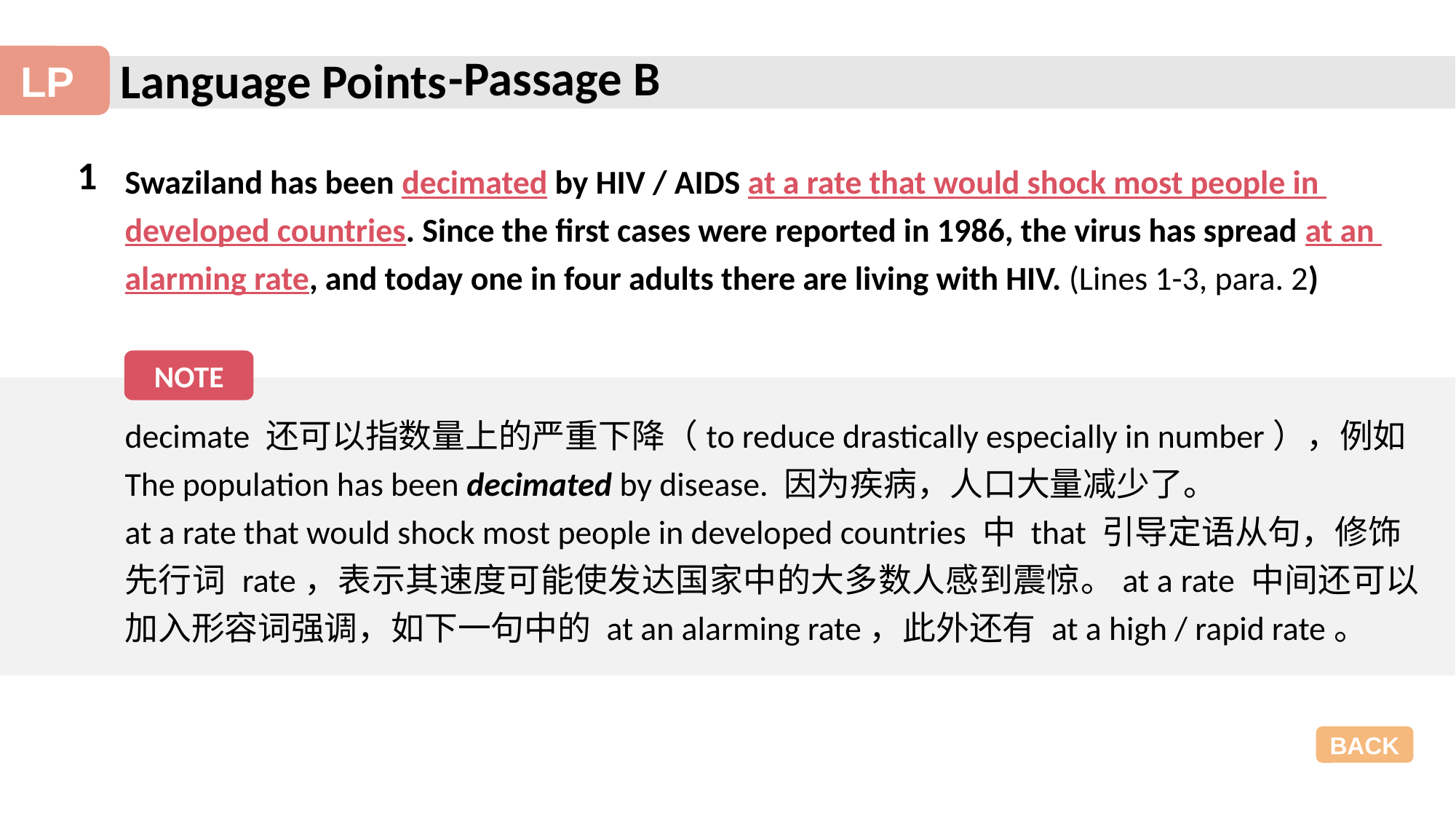

-Passage B
1
Swaziland has been decimated by HIV / AIDS at a rate that would shock most people in
developed countries. Since the first cases were reported in 1986, the virus has spread at an
alarming rate, and today one in four adults there are living with HIV. (Lines 1-3, para. 2)
NOTE

decimate 还可以指数量上的严重下降（to reduce drastically especially in number），例如
The population has been decimated by disease. 因为疾病，人口大量减少了。
at a rate that would shock most people in developed countries 中 that 引导定语从句，修饰
先行词 rate，表示其速度可能使发达国家中的大多数人感到震惊。at a rate 中间还可以加入形容词强调，如下一句中的 at an alarming rate，此外还有 at a high / rapid rate。
BACK